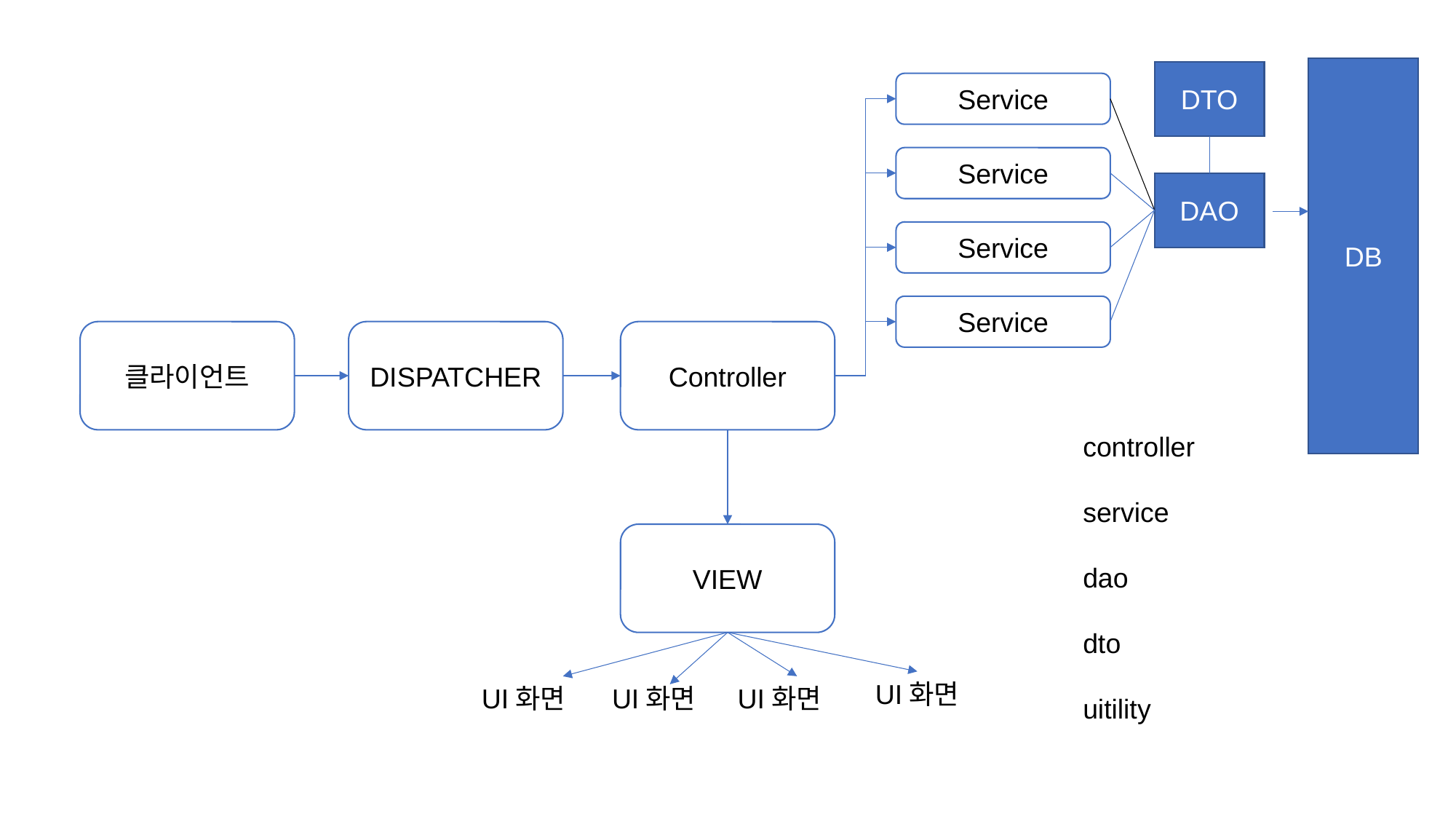

DB
DTO
Service
Service
DAO
Service
Service
Controller
DISPATCHER
클라이언트
controller

service

dao

dto

uitility
VIEW
UI화면
UI화면
UI화면
UI화면